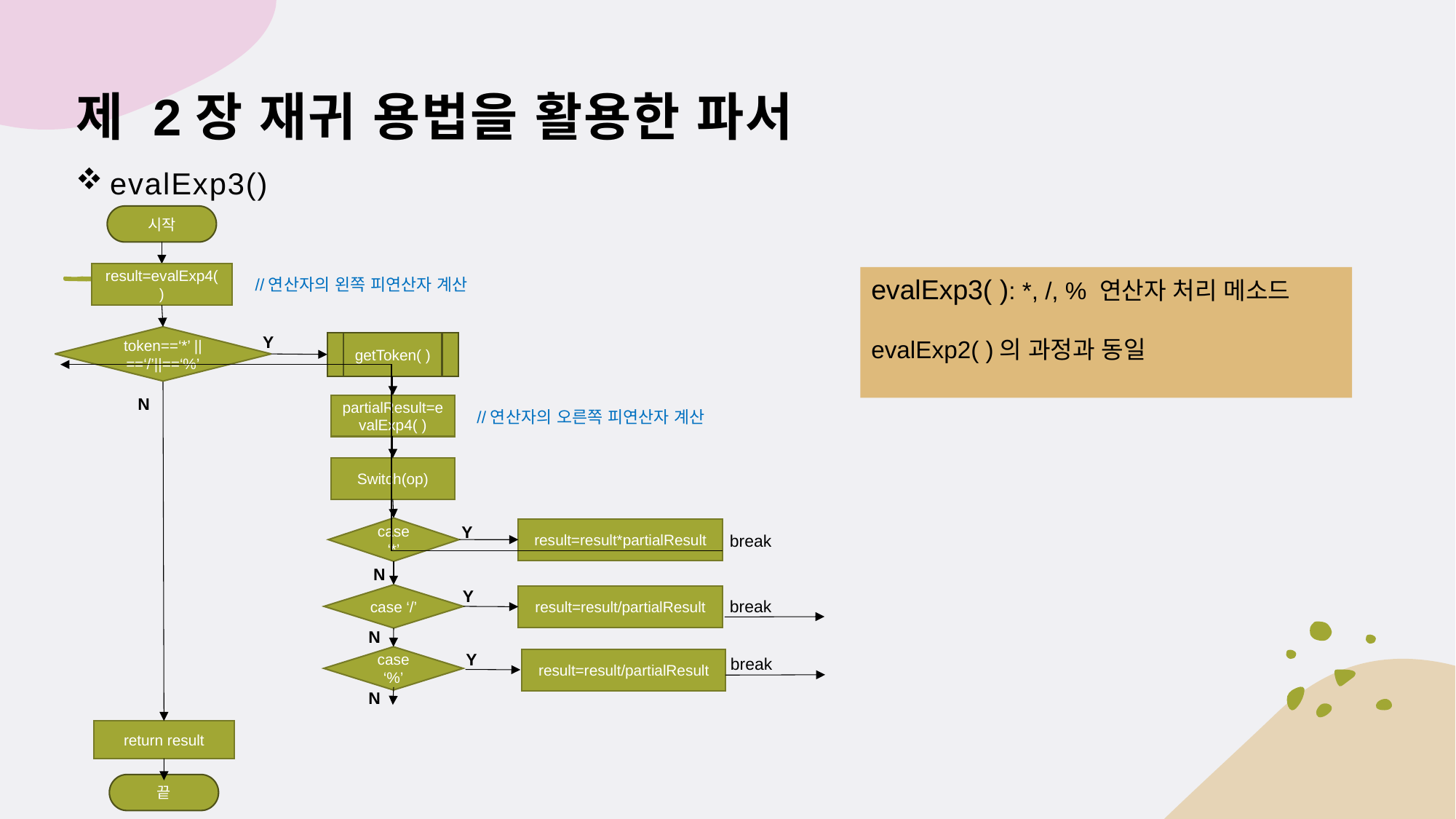

# 제 2장 재귀 용법을 활용한 파서
evalExp3()

시작
result=evalExp4( )
evalExp3( ): *, /, % 연산자 처리 메소드

evalExp2( )의 과정과 동일

//연산자의 왼쪽 피연산자 계산
Y
token==‘*’ || ==‘/’||==‘%’
getToken( )
N
partialResult=evalExp4( )
//연산자의 오른쪽 피연산자 계산
Switch(op)
Y
case ‘*’
result=result*partialResult
break
N
Y
case ‘/’
result=result/partialResult
break
N
Y
case ‘%’
break
result=result/partialResult
N
return result
끝